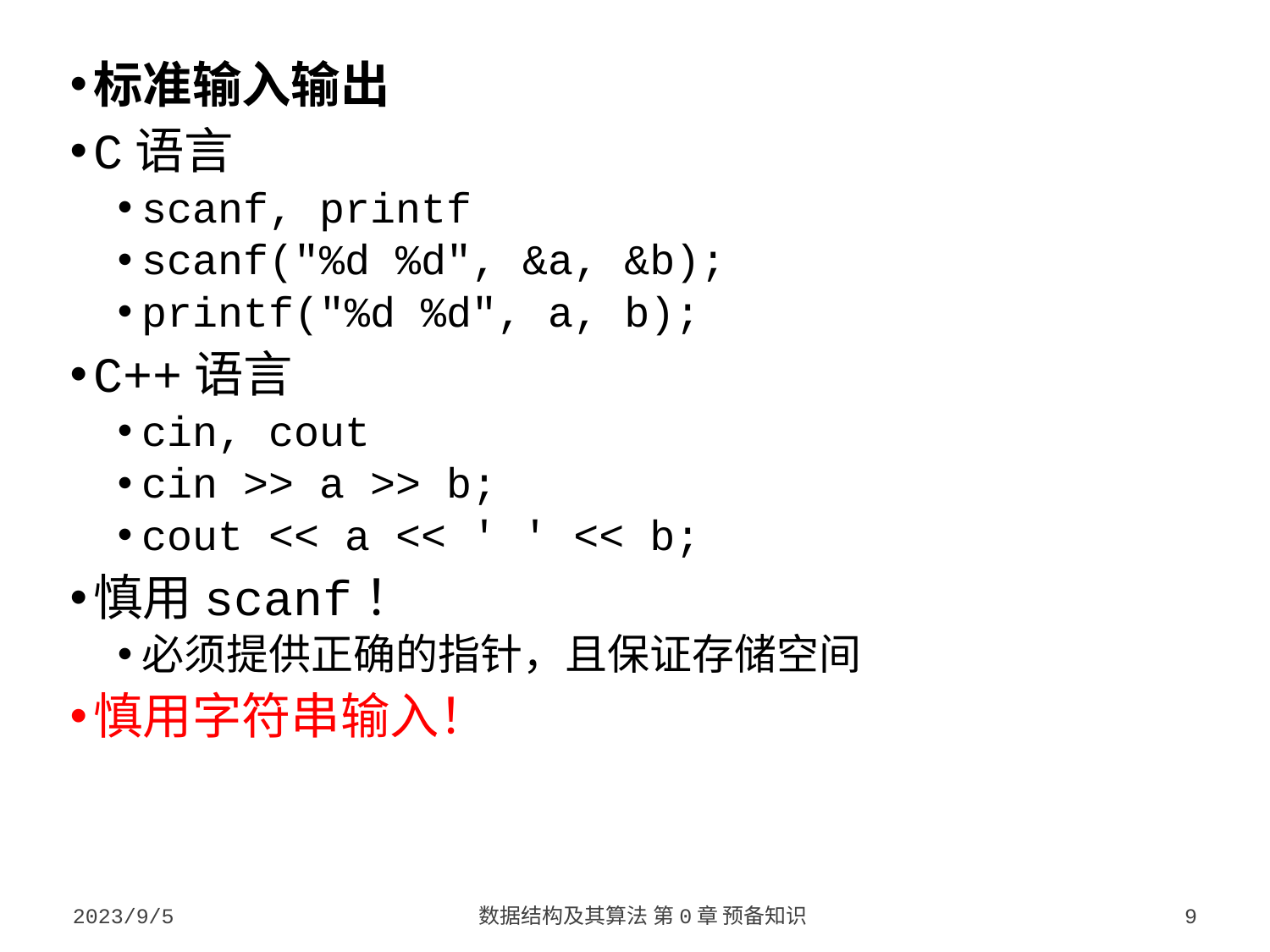

标准输入输出
C语言
scanf, printf
scanf("%d %d", &a, &b);
printf("%d %d", a, b);
C++语言
cin, cout
cin >> a >> b;
cout << a << ' ' << b;
慎用scanf！
必须提供正确的指针，且保证存储空间
慎用字符串输入！
2023/9/5
数据结构及其算法 第0章 预备知识
9